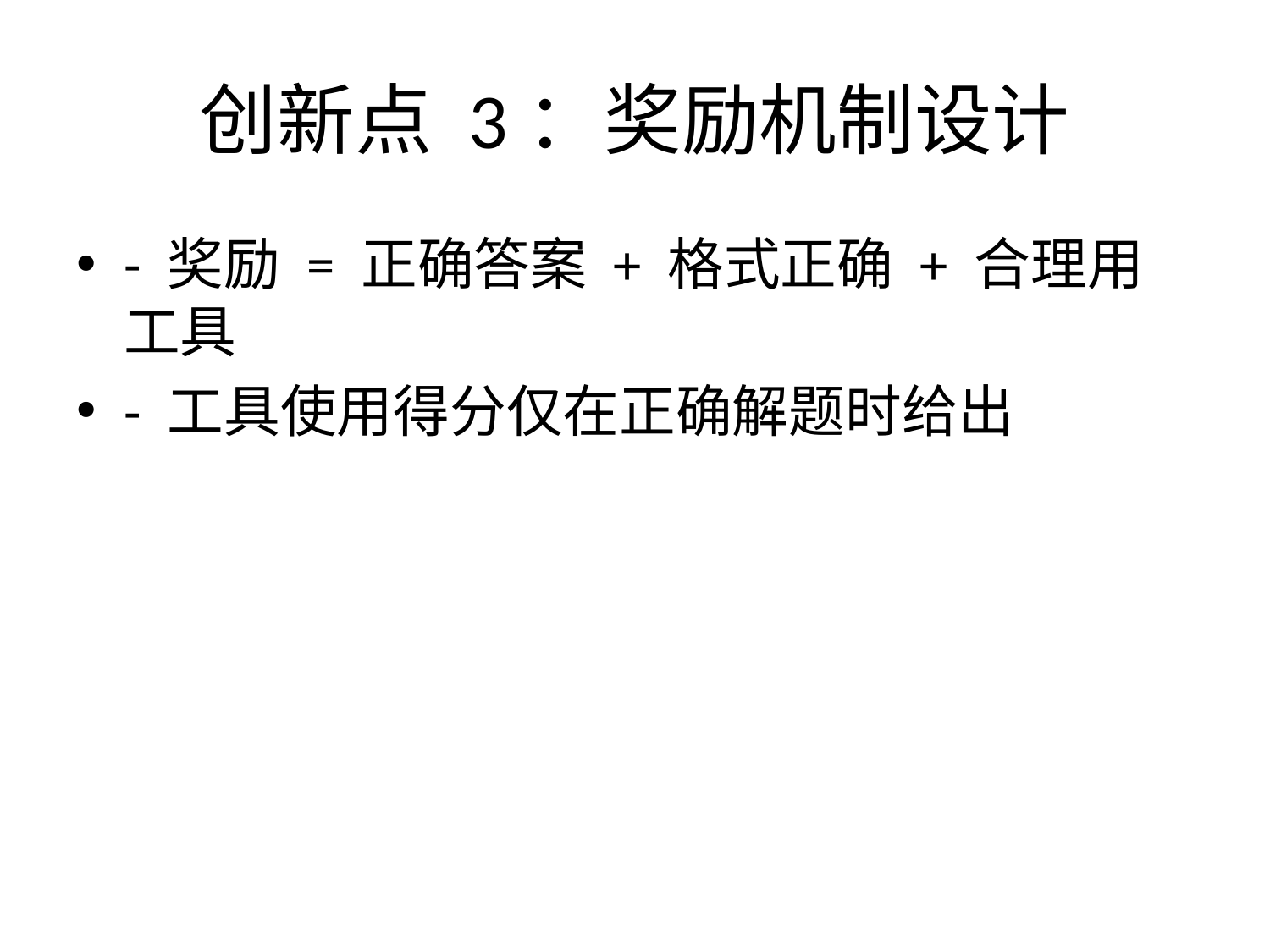

# 创新点 3：奖励机制设计
- 奖励 = 正确答案 + 格式正确 + 合理用工具
- 工具使用得分仅在正确解题时给出